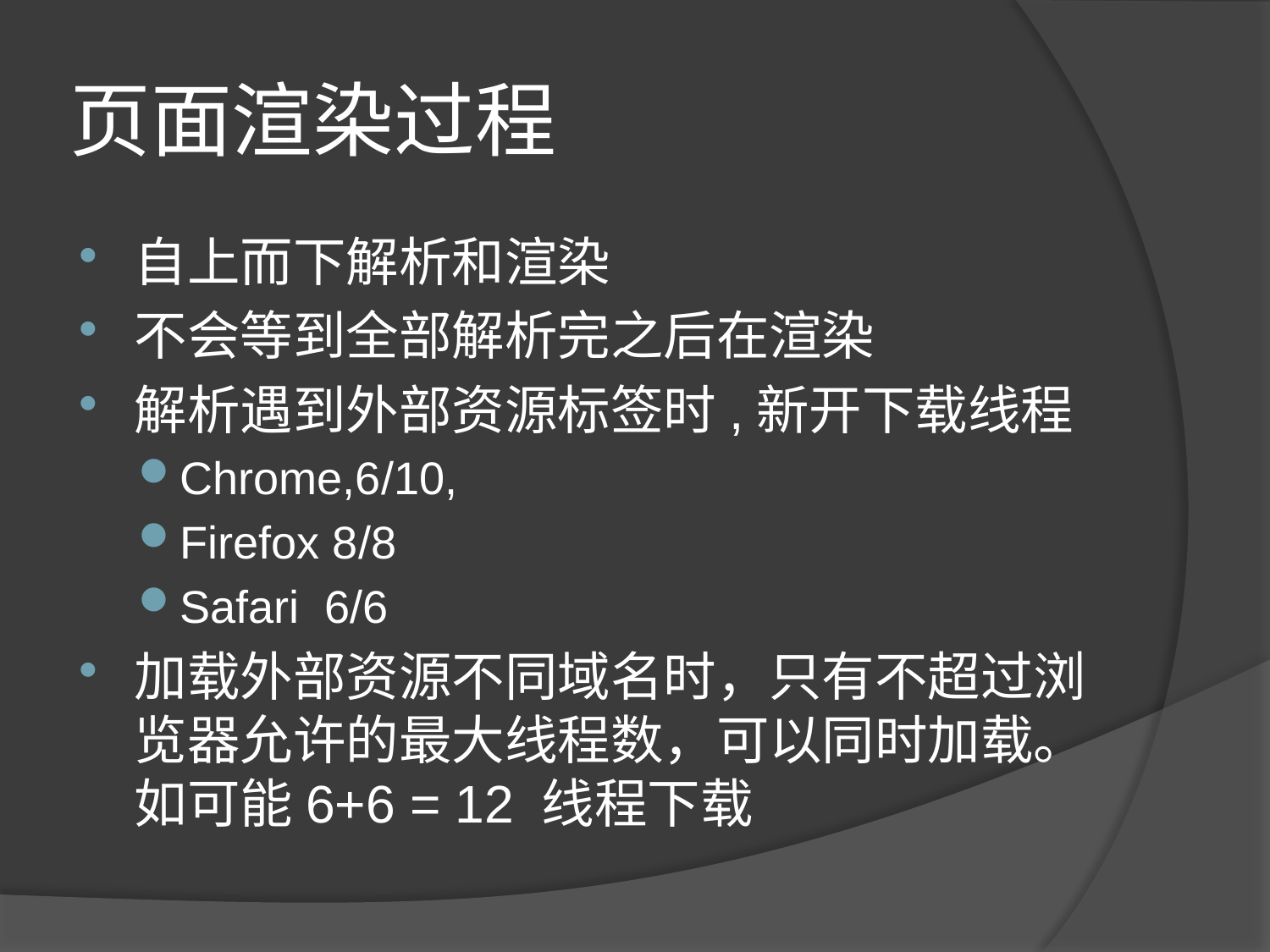

# 页面渲染过程
自上而下解析和渲染
不会等到全部解析完之后在渲染
解析遇到外部资源标签时,新开下载线程
Chrome,6/10,
Firefox 8/8
Safari  6/6
加载外部资源不同域名时，只有不超过浏览器允许的最大线程数，可以同时加载。如可能6+6 = 12 线程下载